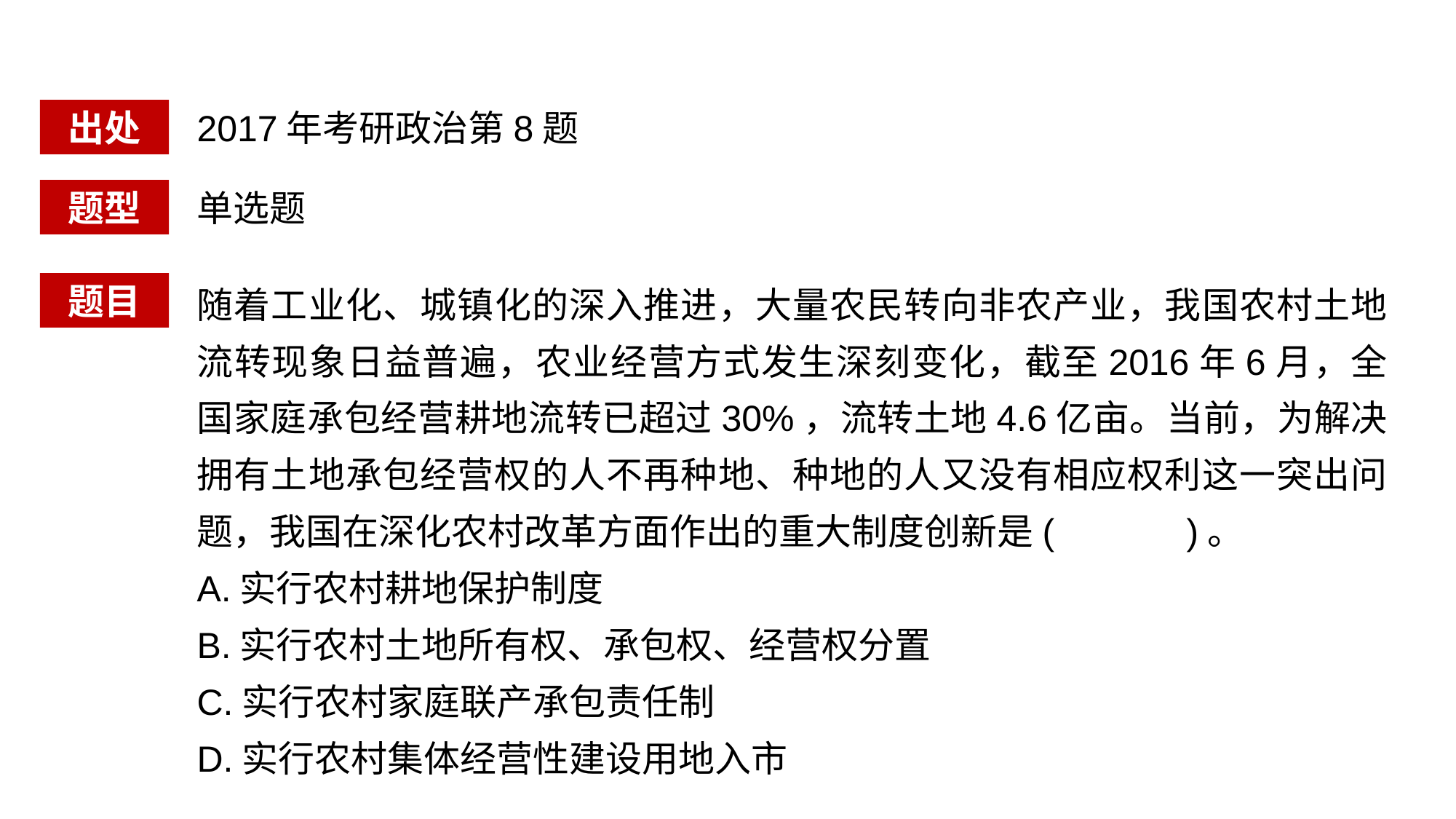

出处
2017年考研政治第8题
题型
单选题
随着工业化、城镇化的深入推进，大量农民转向非农产业，我国农村土地流转现象日益普遍，农业经营方式发生深刻变化，截至2016年6月，全国家庭承包经营耕地流转已超过30%，流转土地4.6亿亩。当前，为解决拥有土地承包经营权的人不再种地、种地的人又没有相应权利这一突出问题，我国在深化农村改革方面作出的重大制度创新是(             )。
A.实行农村耕地保护制度
B.实行农村土地所有权、承包权、经营权分置
C.实行农村家庭联产承包责任制
D.实行农村集体经营性建设用地入市
题目